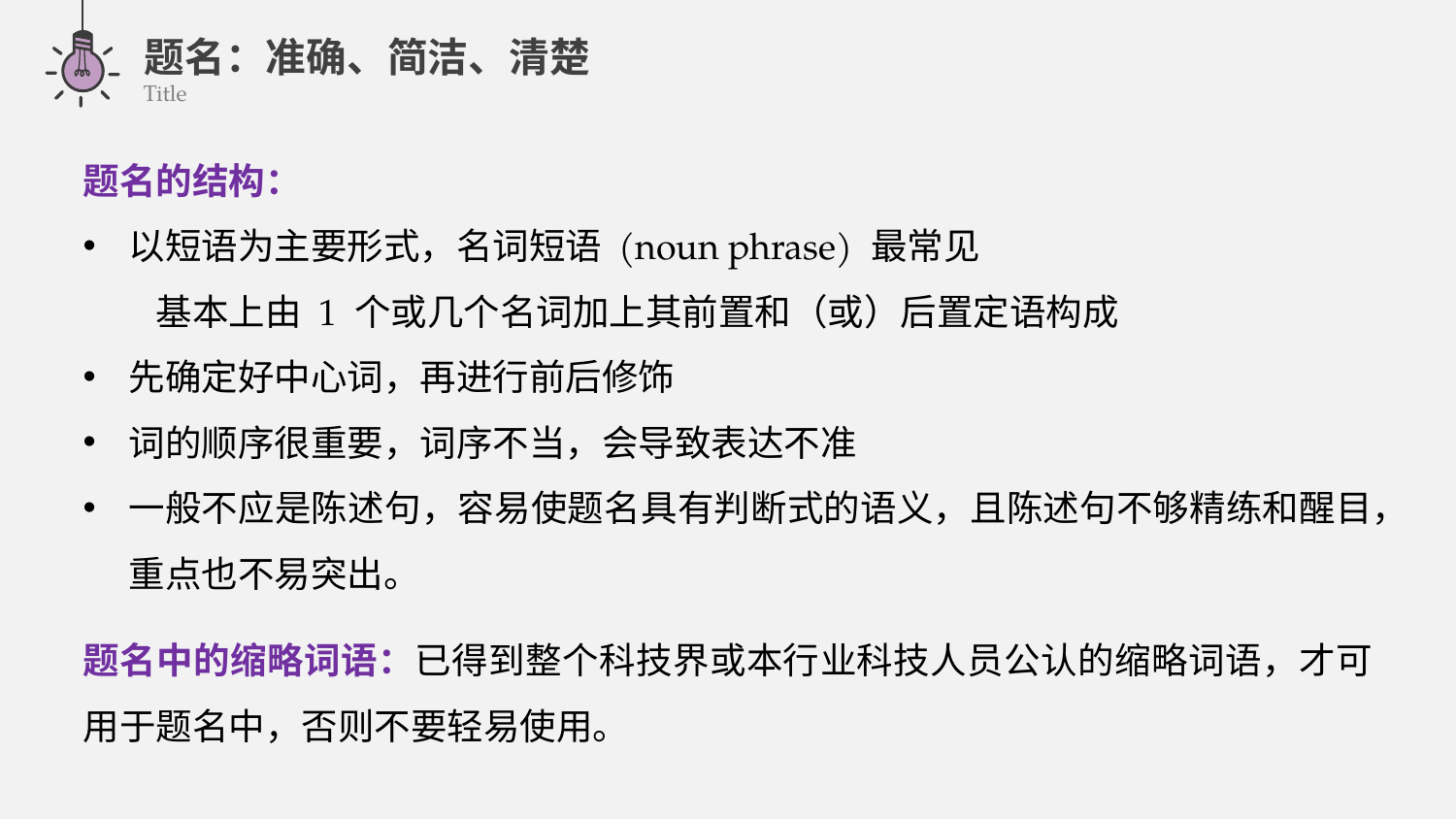

题名：准确、简洁、清楚
Title
题名的结构：
以短语为主要形式，名词短语 (noun phrase) 最常见
基本上由 1 个或几个名词加上其前置和（或）后置定语构成
先确定好中心词，再进行前后修饰
词的顺序很重要，词序不当，会导致表达不准
一般不应是陈述句，容易使题名具有判断式的语义，且陈述句不够精练和醒目，重点也不易突出。
题名中的缩略词语：已得到整个科技界或本行业科技人员公认的缩略词语，才可用于题名中，否则不要轻易使用。